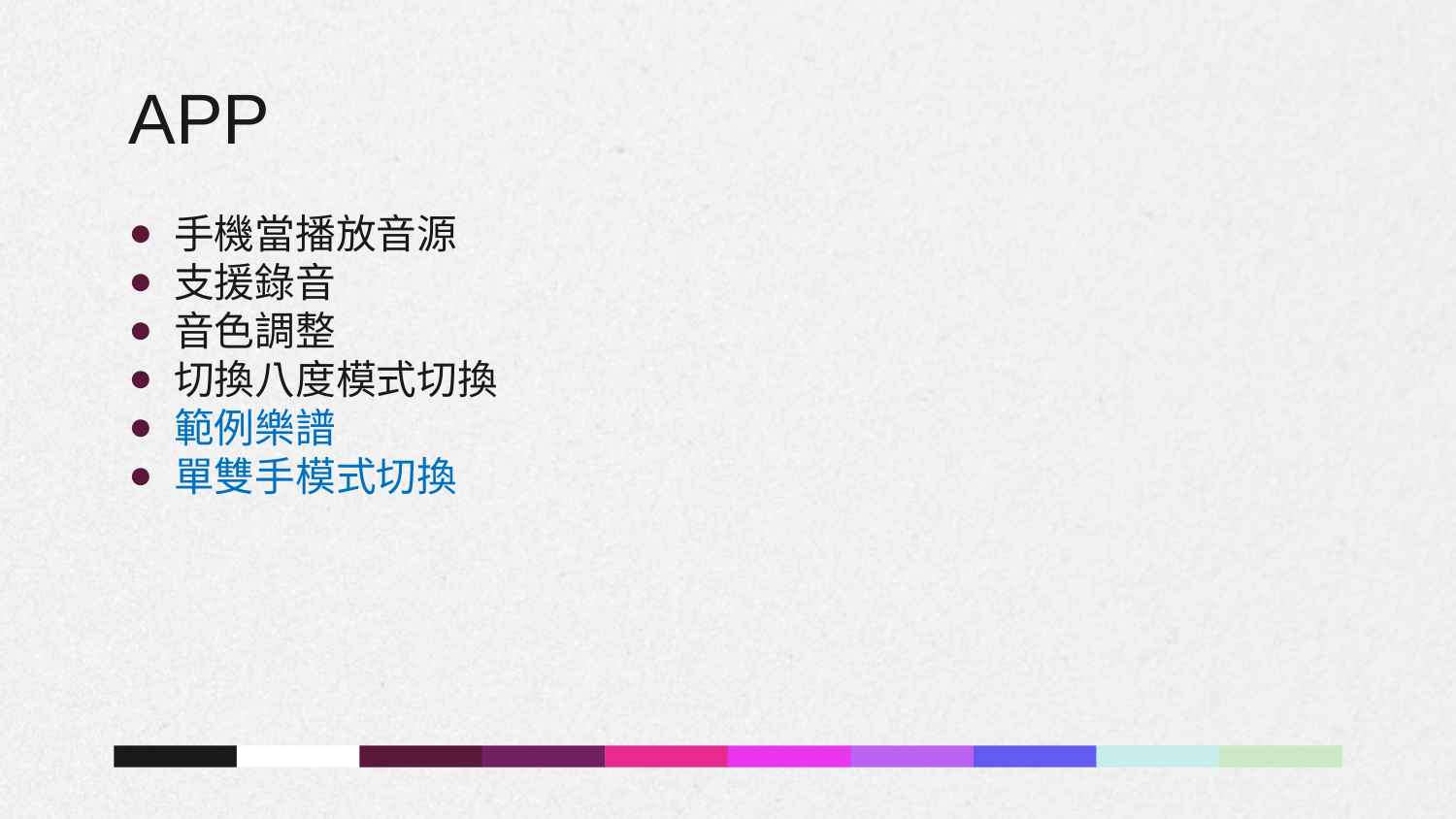

# APP
手機當播放音源
支援錄音
音色調整
切換八度模式切換
範例樂譜
單雙手模式切換